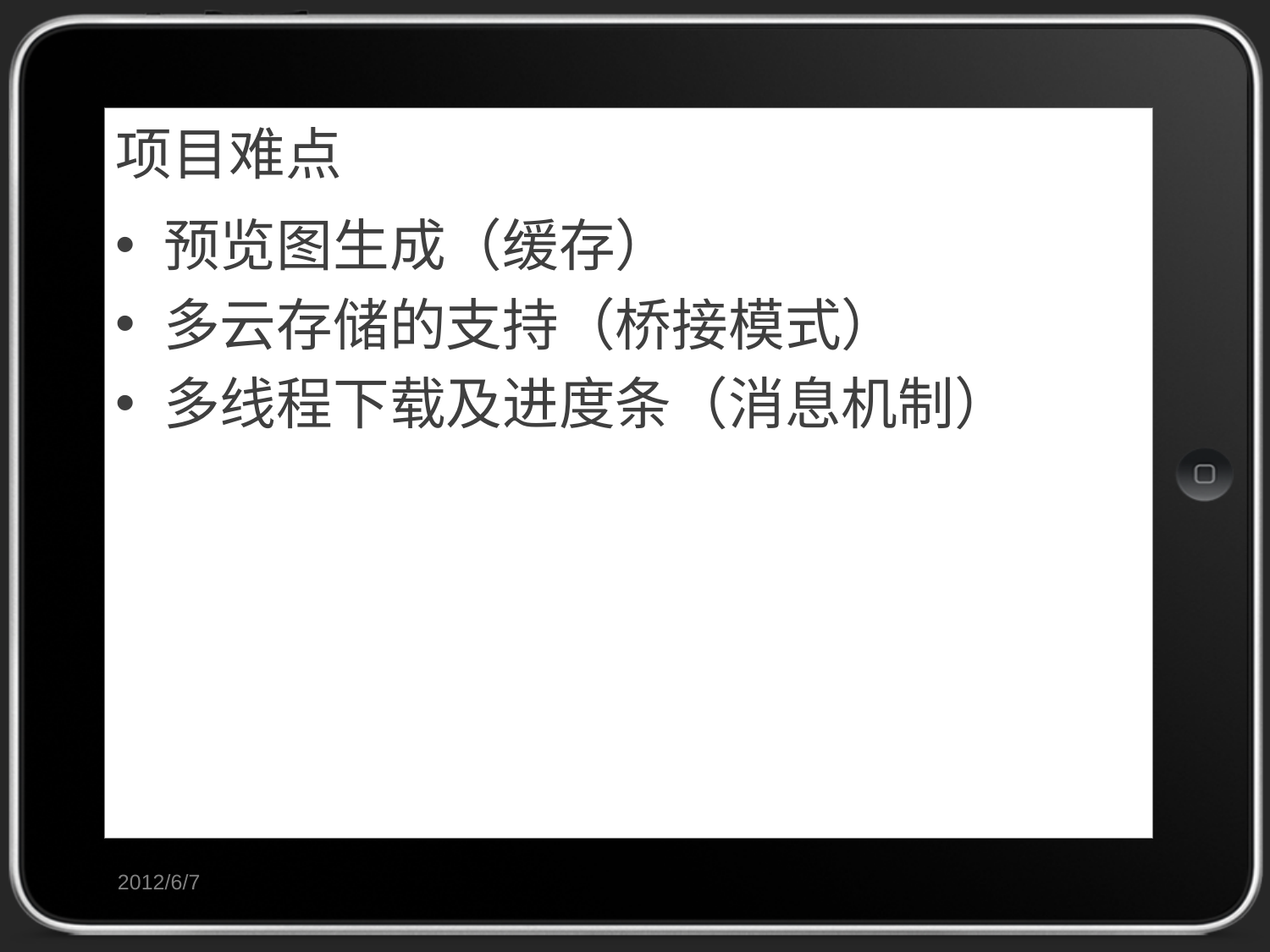

# 项目难点
预览图生成（缓存）
多云存储的支持（桥接模式）
多线程下载及进度条（消息机制）
2012/6/7